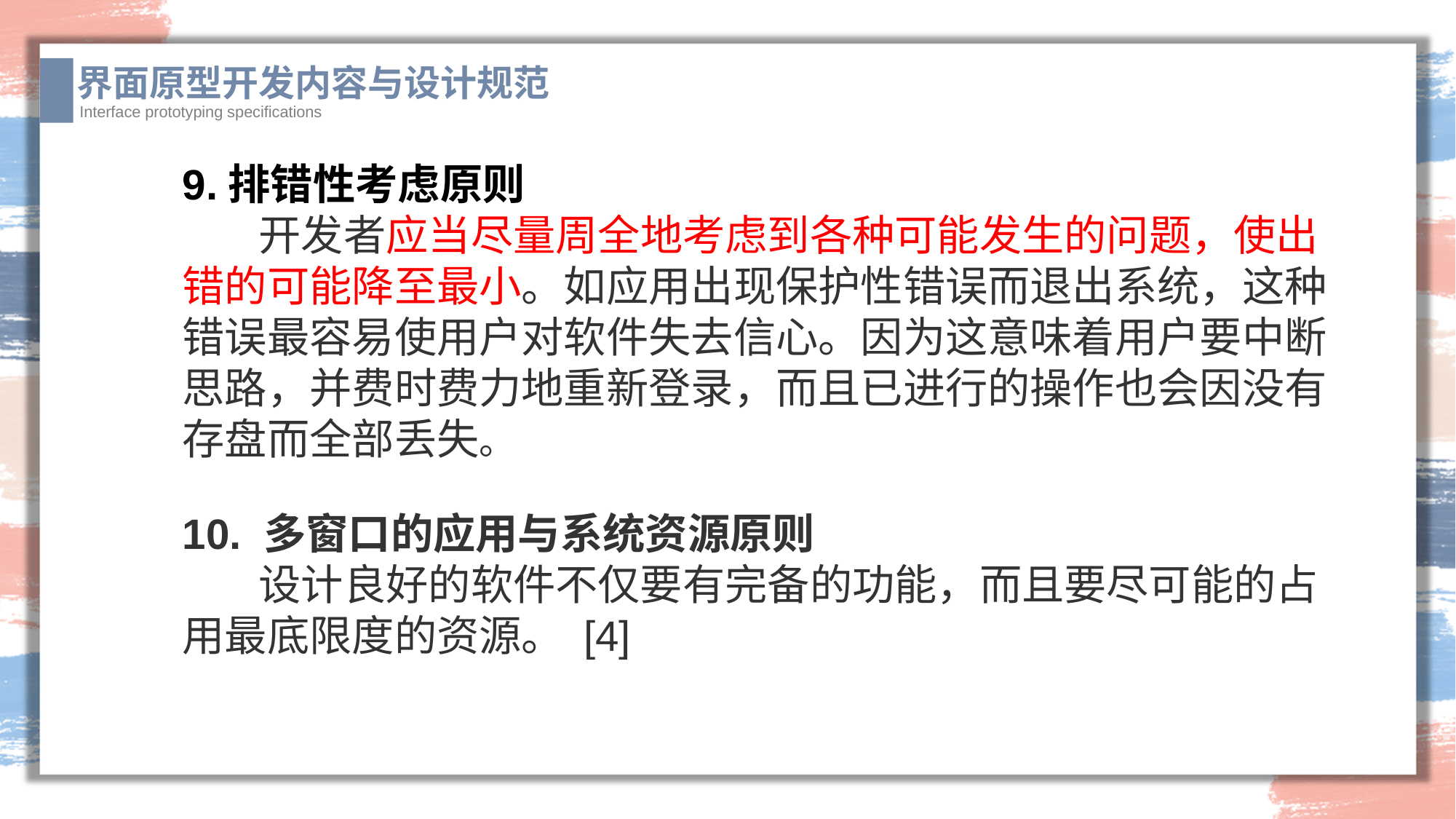

界面原型开发内容与设计规范
Interface prototyping specifications

9.排错性考虑原则
       开发者应当尽量周全地考虑到各种可能发生的问题，使出错的可能降至最小。如应用出现保护性错误而退出系统，这种错误最容易使用户对软件失去信心。因为这意味着用户要中断思路，并费时费力地重新登录，而且已进行的操作也会因没有存盘而全部丢失。

10. 多窗口的应用与系统资源原则
       设计良好的软件不仅要有完备的功能，而且要尽可能的占用最底限度的资源。 [4]